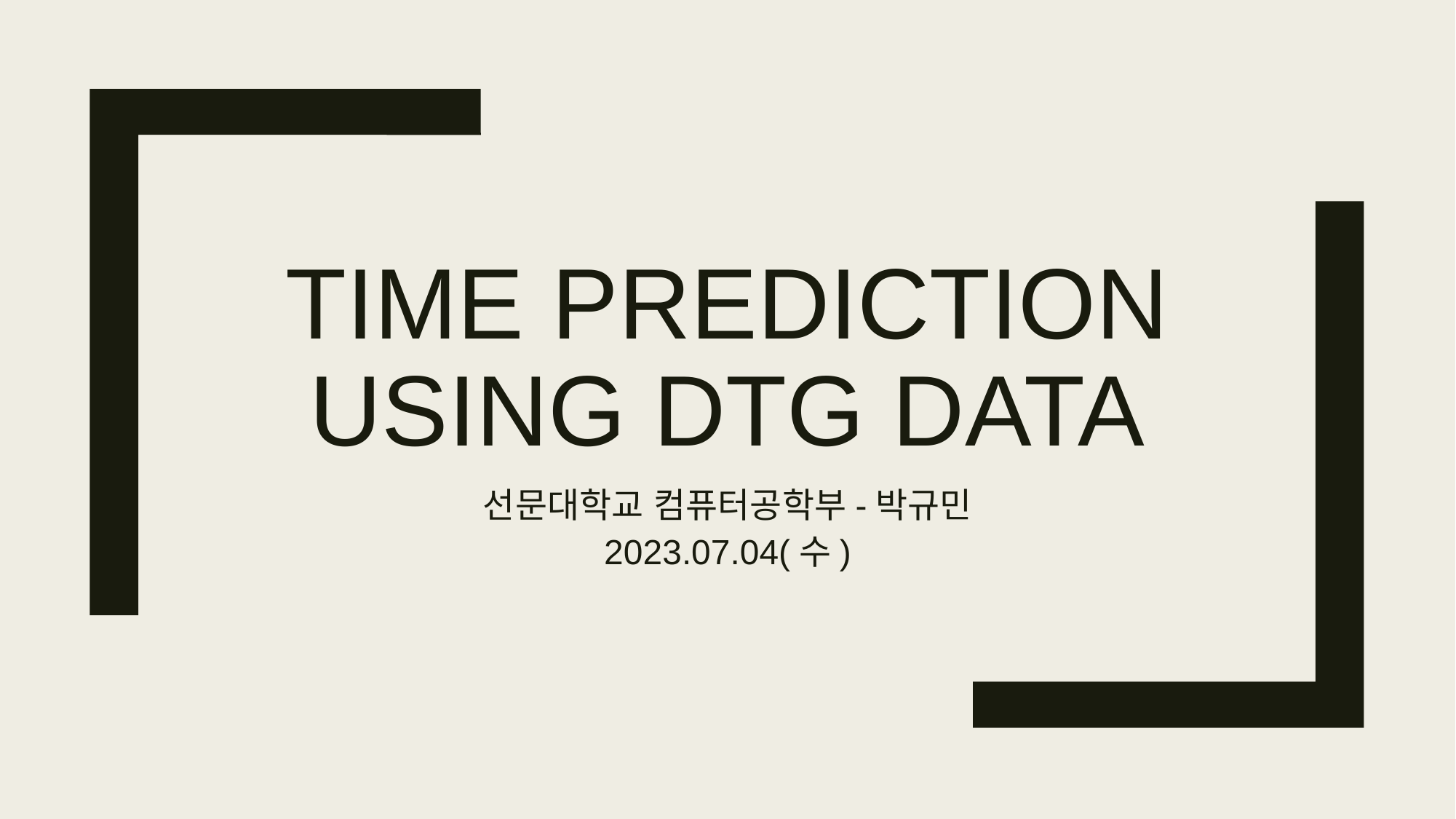

# Time Prediction using dtg data
선문대학교 컴퓨터공학부-박규민
2023.07.04(수)